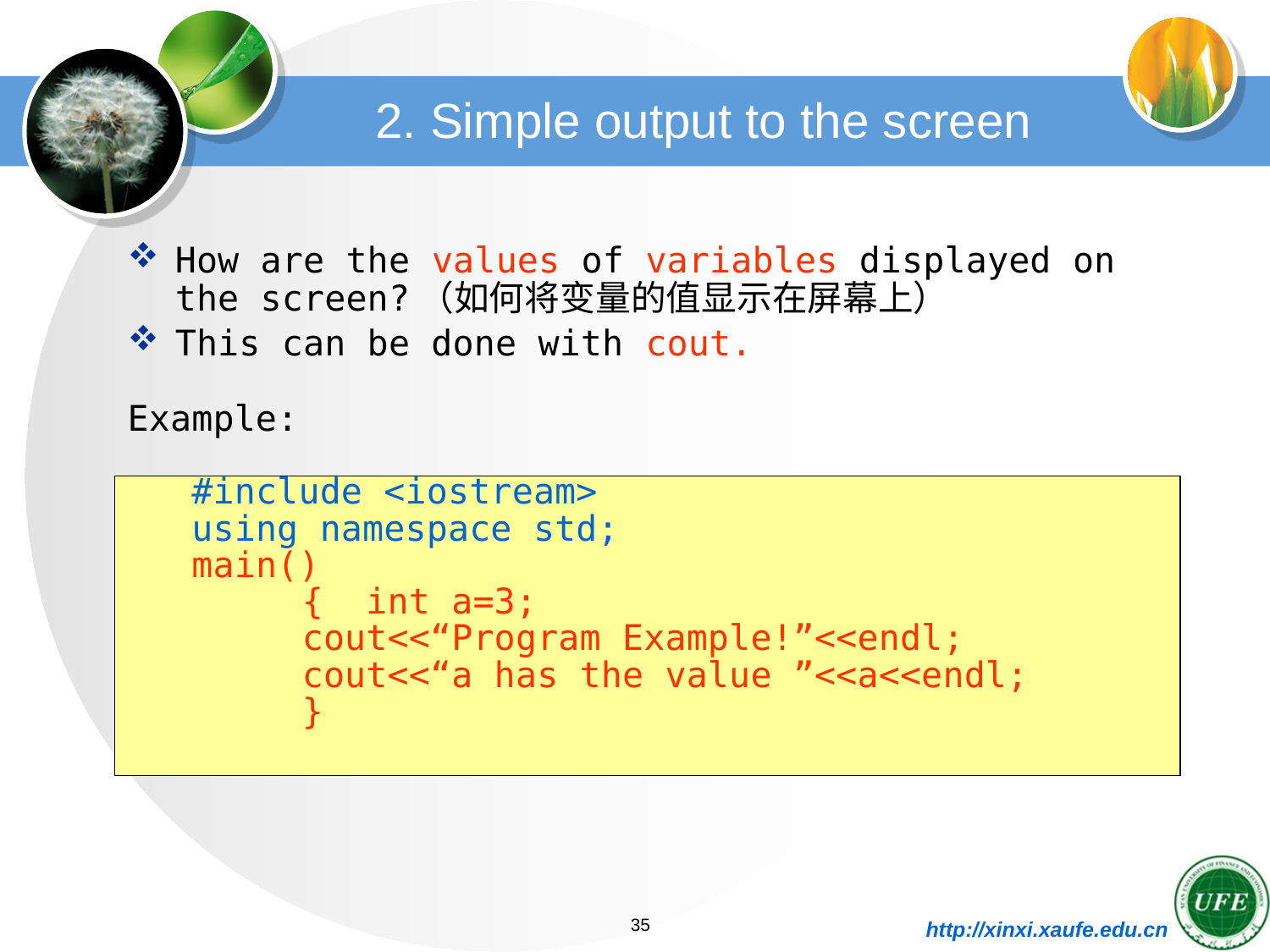

# 2. Simple output to the screen
How are the values of variables displayed on the screen?（如何将变量的值显示在屏幕上）
This can be done with cout.

Example:

   #include <iostream>
   using namespace std;
   main()
  		{  int a=3;
      	cout<<“Program Example!”<<endl;
      	cout<<“a has the value ”<<a<<endl;
  		}

35
http://xinxi.xaufe.edu.cn